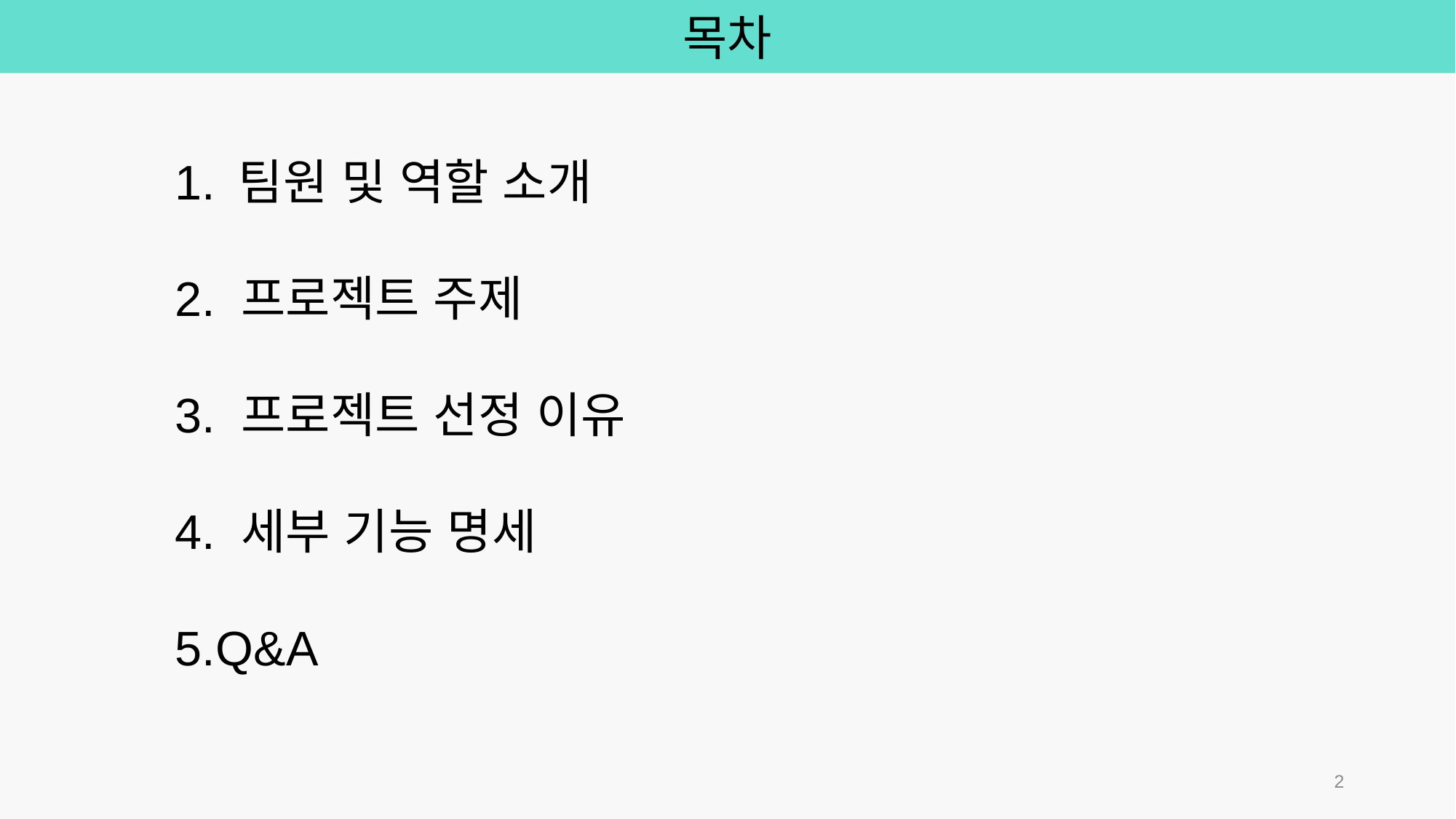

목차
 팀원 및 역할 소개

 프로젝트 주제

 프로젝트 선정 이유

 세부 기능 명세

Q&A
2